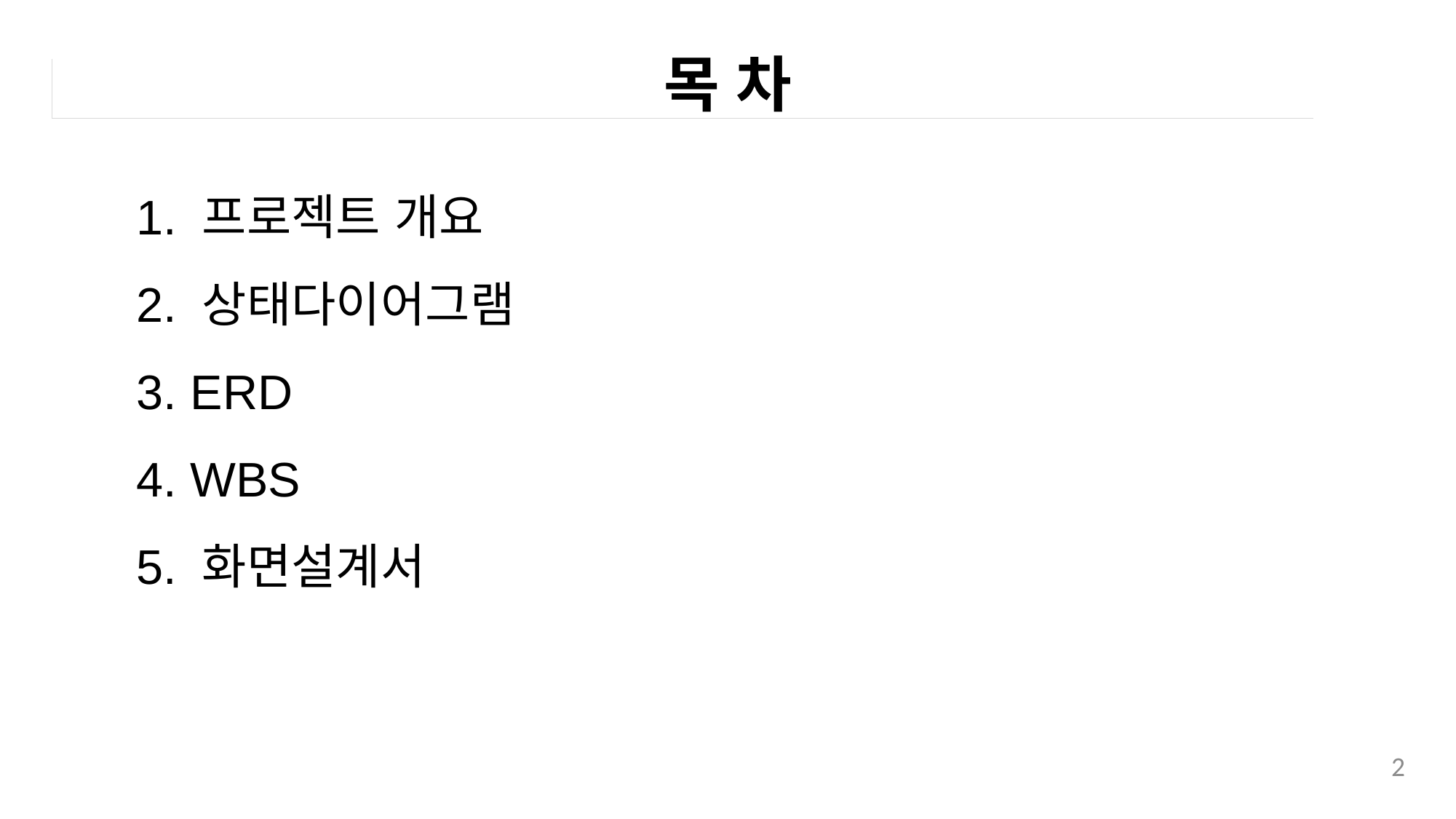

# 목 차
1. 프로젝트 개요
2. 상태다이어그램
3. ERD
4. WBS
5. 화면설계서
2